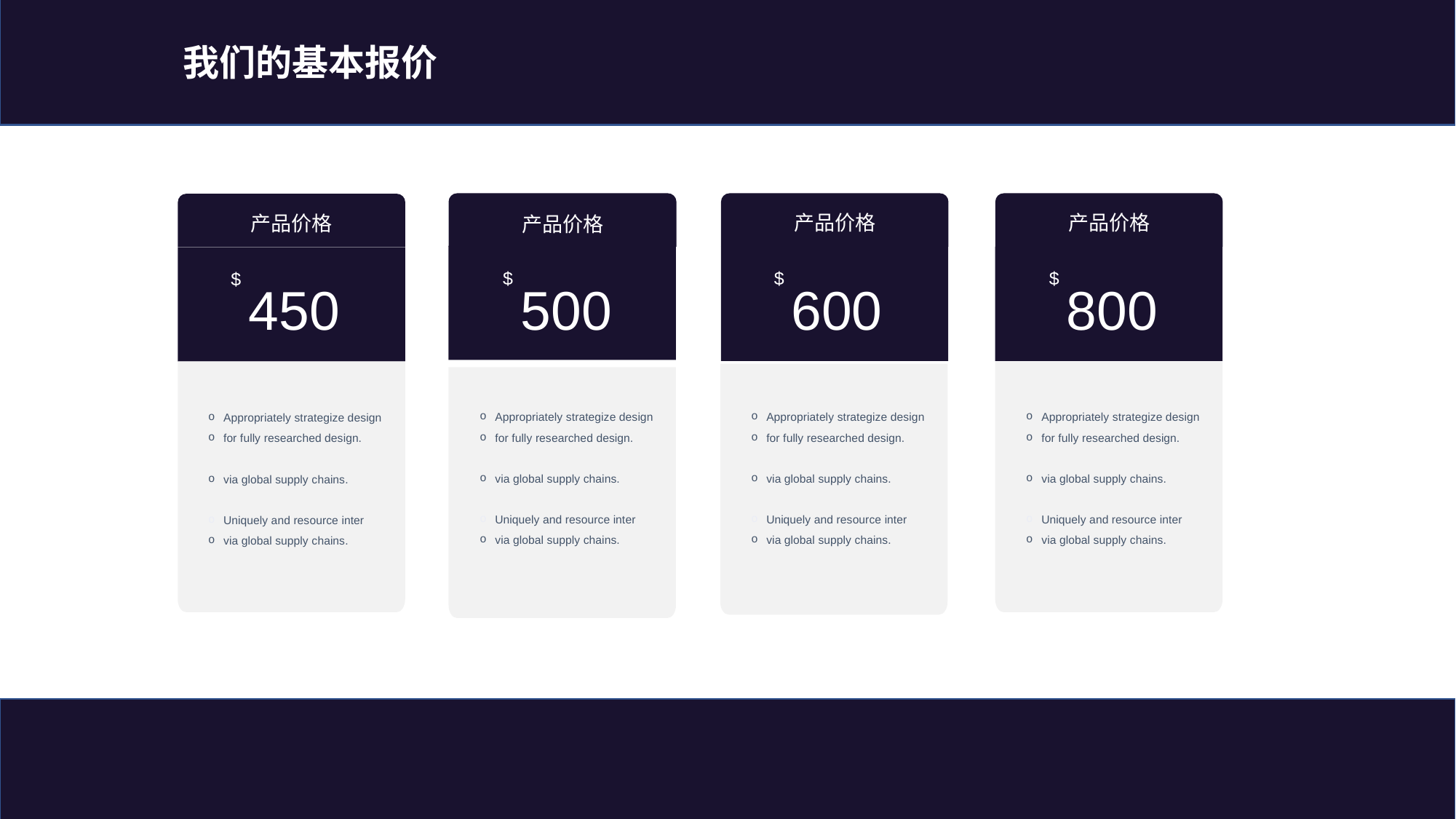

我们的基本报价

产品价格

500
$

Appropriately strategize design
for fully researched design.

via global supply chains.

Uniquely and resource inter
via global supply chains.

产品价格
600
$
Appropriately strategize design
for fully researched design.

via global supply chains.

Uniquely and resource inter
via global supply chains.

产品价格

800
$

Appropriately strategize design
for fully researched design.

via global supply chains.

Uniquely and resource inter
via global supply chains.

产品价格

450
$

Appropriately strategize design
for fully researched design.

via global supply chains.

Uniquely and resource inter
via global supply chains.